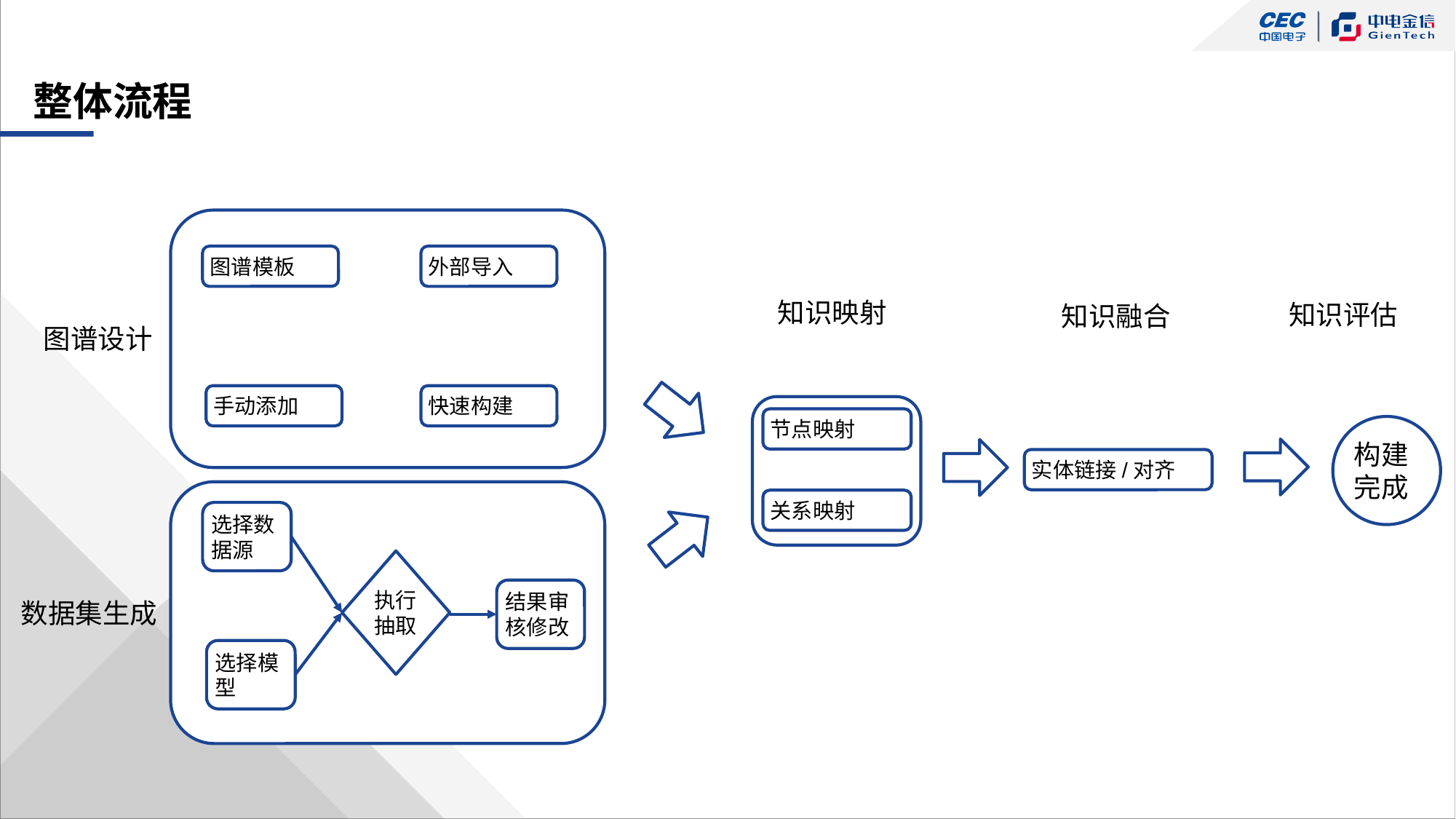

# 整体流程

图谱模板
外部导入
知识映射
知识评估
知识融合
图谱设计

手动添加
快速构建

节点映射
构建完成

实体链接/对齐

关系映射
选择数据源

执行抽取
结果审核修改
数据集生成
选择模型